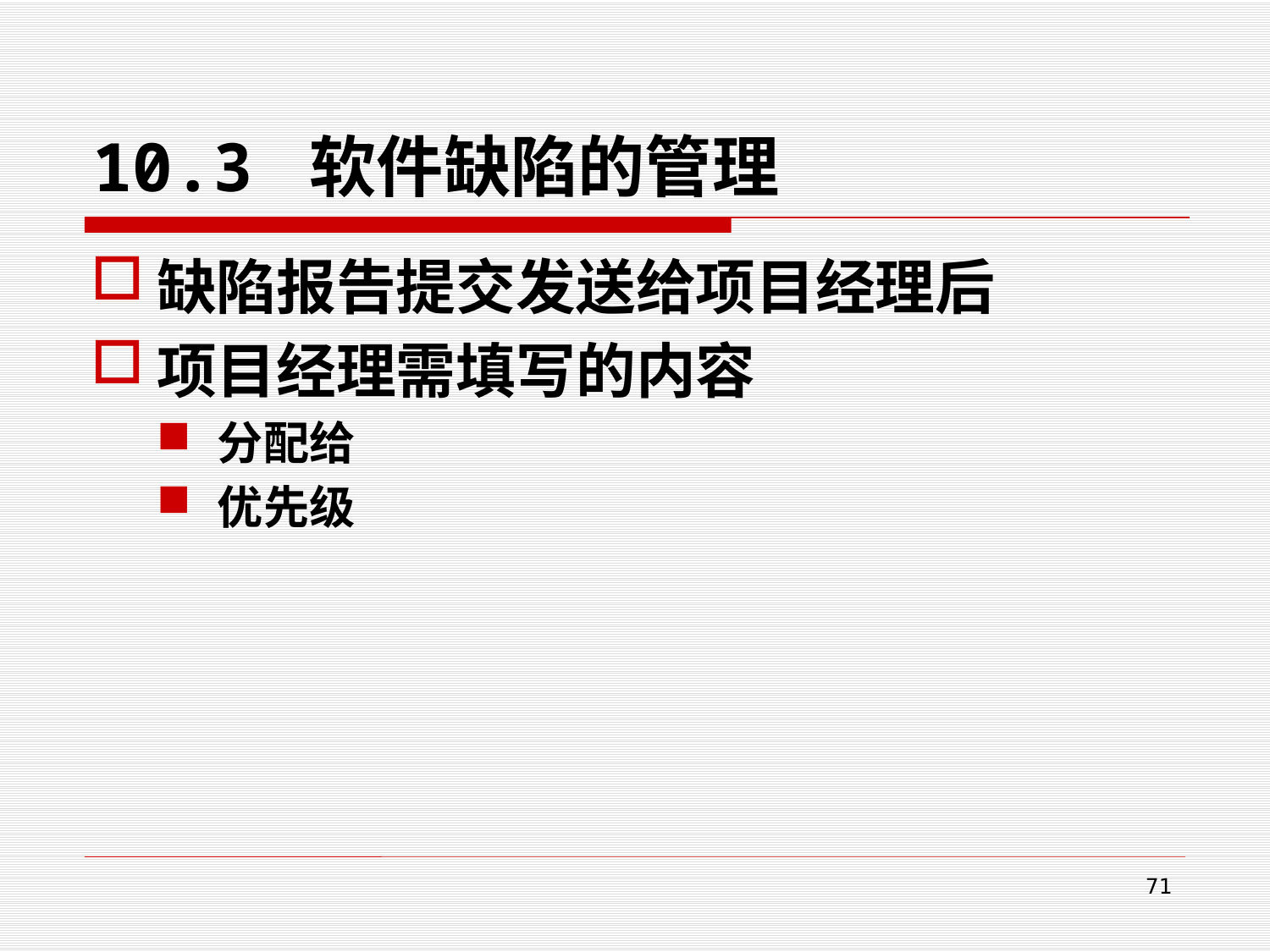

# 10.3 软件缺陷的管理
缺陷报告提交发送给项目经理后
项目经理需填写的内容
分配给
优先级

71